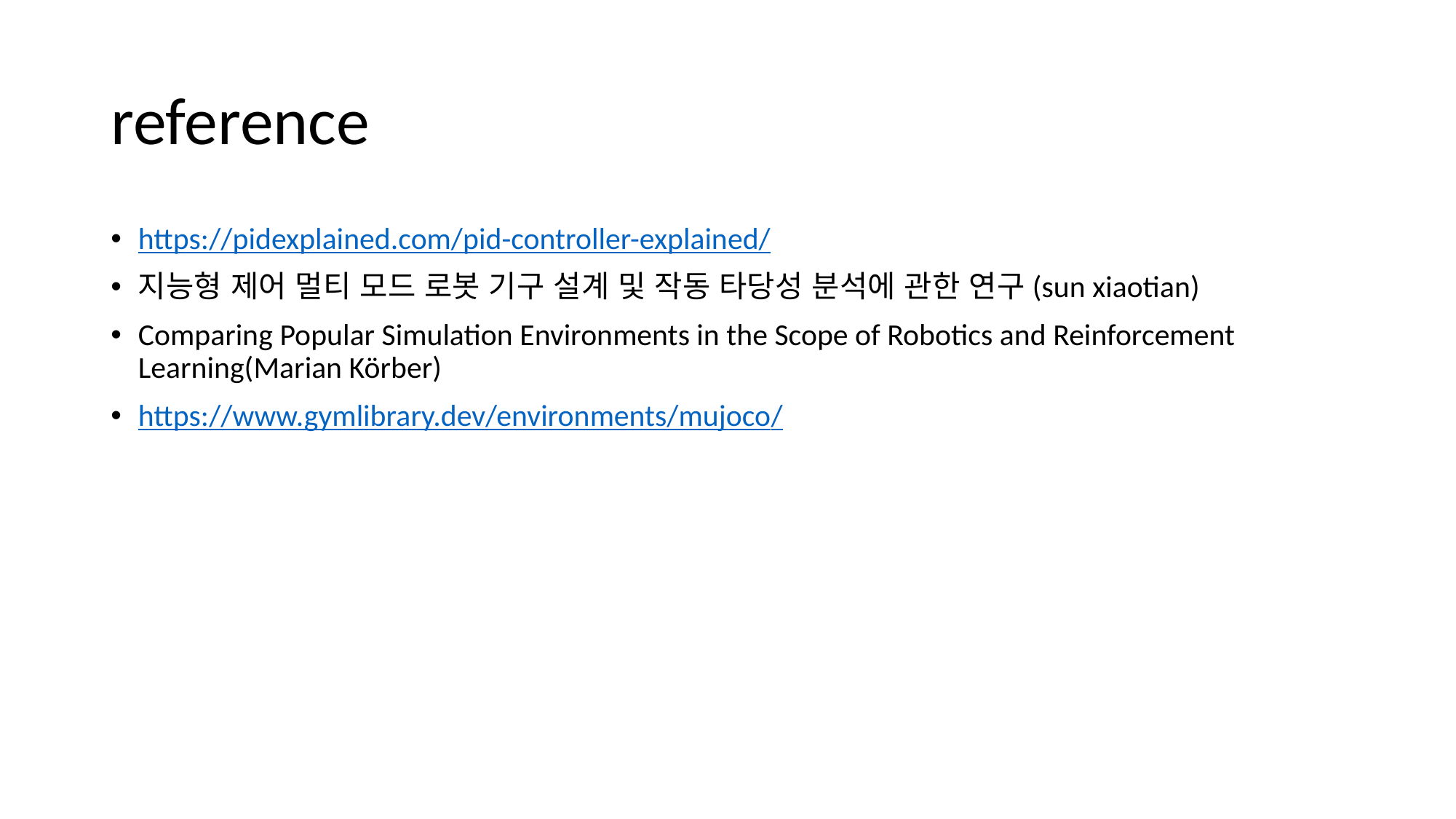

# reference
https://pidexplained.com/pid-controller-explained/
지능형 제어 멀티 모드 로봇 기구 설계 및 작동 타당성 분석에 관한 연구(sun xiaotian)
Comparing Popular Simulation Environments in the Scope of Robotics and Reinforcement Learning(Marian Körber)
https://www.gymlibrary.dev/environments/mujoco/